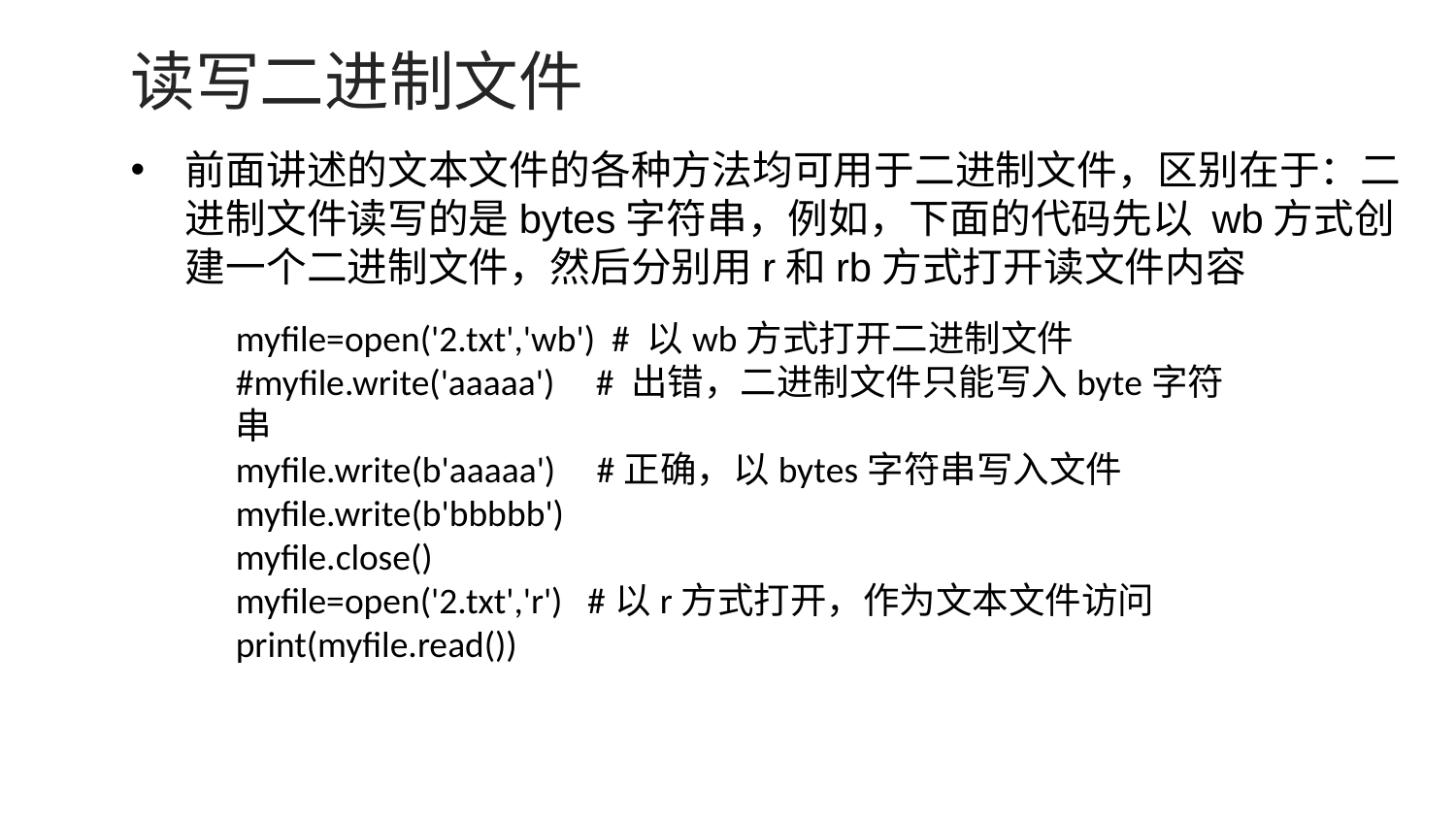

# 读写二进制文件
前面讲述的文本文件的各种方法均可用于二进制文件，区别在于：二进制文件读写的是bytes字符串，例如，下面的代码先以 wb方式创建一个二进制文件，然后分别用r和rb方式打开读文件内容
myfile=open('2.txt','wb')  # 以wb方式打开二进制文件
#myfile.write('aaaaa')     # 出错，二进制文件只能写入byte字符串
myfile.write(b'aaaaa')     #正确，以bytes字符串写入文件
myfile.write(b'bbbbb')
myfile.close()
myfile=open('2.txt','r')   #以r方式打开，作为文本文件访问
print(myfile.read())